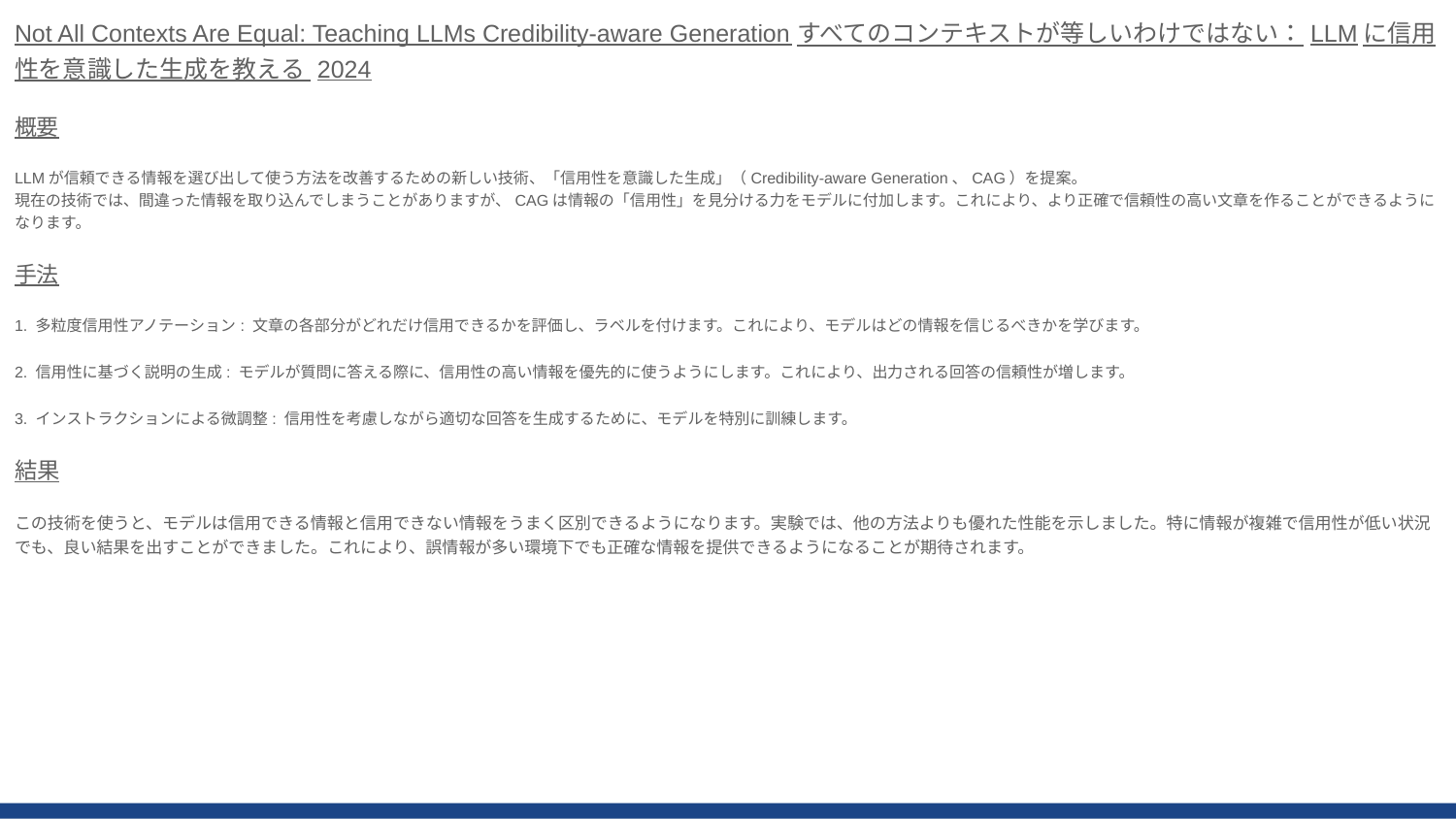

Not All Contexts Are Equal: Teaching LLMs Credibility-aware Generationすべてのコンテキストが等しいわけではない：LLMに信用性を意識した生成を教える 2024
概要
LLMが信頼できる情報を選び出して使う方法を改善するための新しい技術、「信用性を意識した生成」（Credibility-aware Generation、CAG）を提案。
現在の技術では、間違った情報を取り込んでしまうことがありますが、CAGは情報の「信用性」を見分ける力をモデルに付加します。これにより、より正確で信頼性の高い文章を作ることができるようになります。
手法
1. 多粒度信用性アノテーション: 文章の各部分がどれだけ信用できるかを評価し、ラベルを付けます。これにより、モデルはどの情報を信じるべきかを学びます。
2. 信用性に基づく説明の生成: モデルが質問に答える際に、信用性の高い情報を優先的に使うようにします。これにより、出力される回答の信頼性が増します。
3. インストラクションによる微調整: 信用性を考慮しながら適切な回答を生成するために、モデルを特別に訓練します。
結果
この技術を使うと、モデルは信用できる情報と信用できない情報をうまく区別できるようになります。実験では、他の方法よりも優れた性能を示しました。特に情報が複雑で信用性が低い状況でも、良い結果を出すことができました。これにより、誤情報が多い環境下でも正確な情報を提供できるようになることが期待されます。